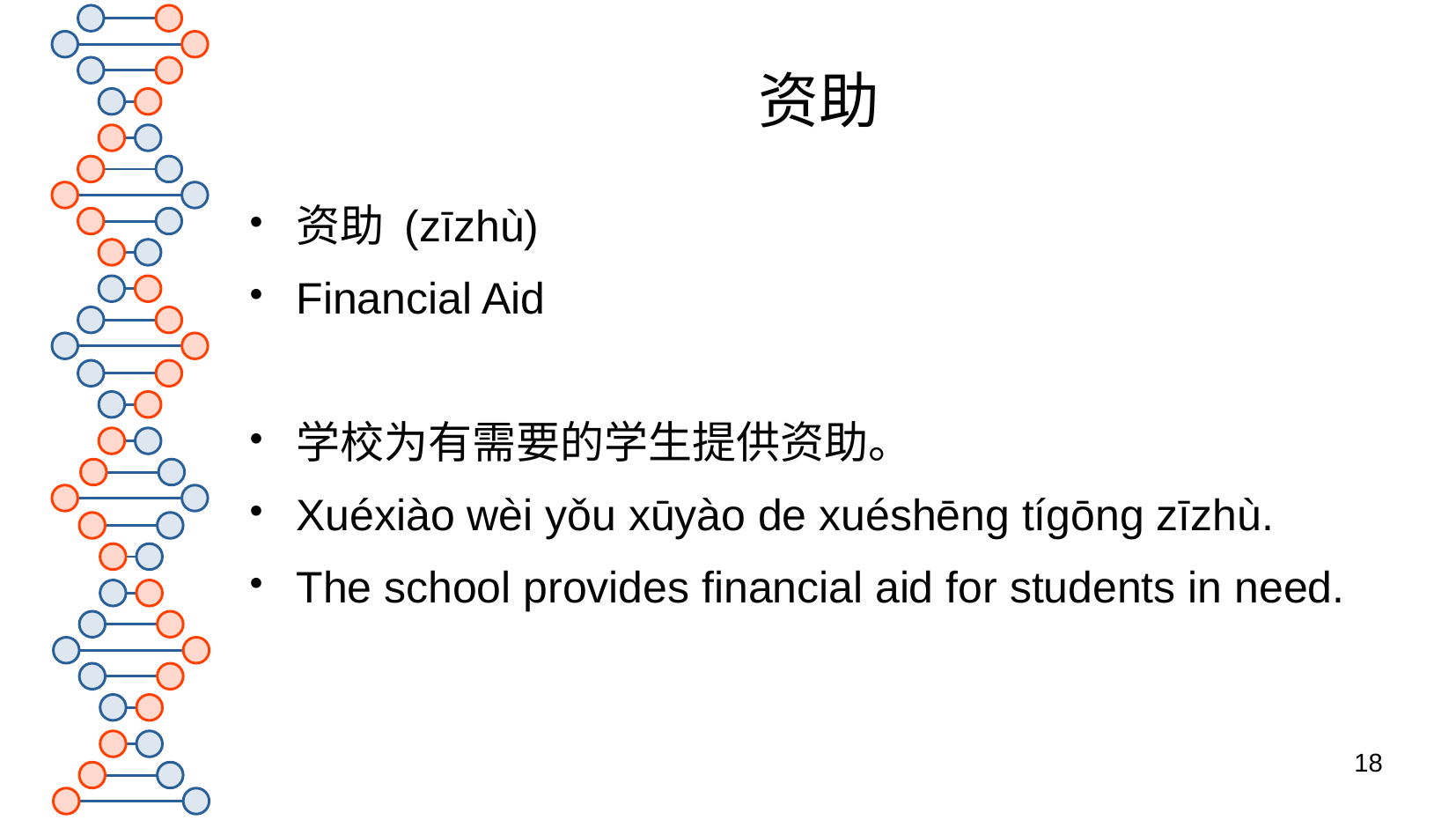

# 资助
资助 (zīzhù)
Financial Aid

学校为有需要的学生提供资助。
Xuéxiào wèi yǒu xūyào de xuéshēng tígōng zīzhù.
The school provides financial aid for students in need.

18